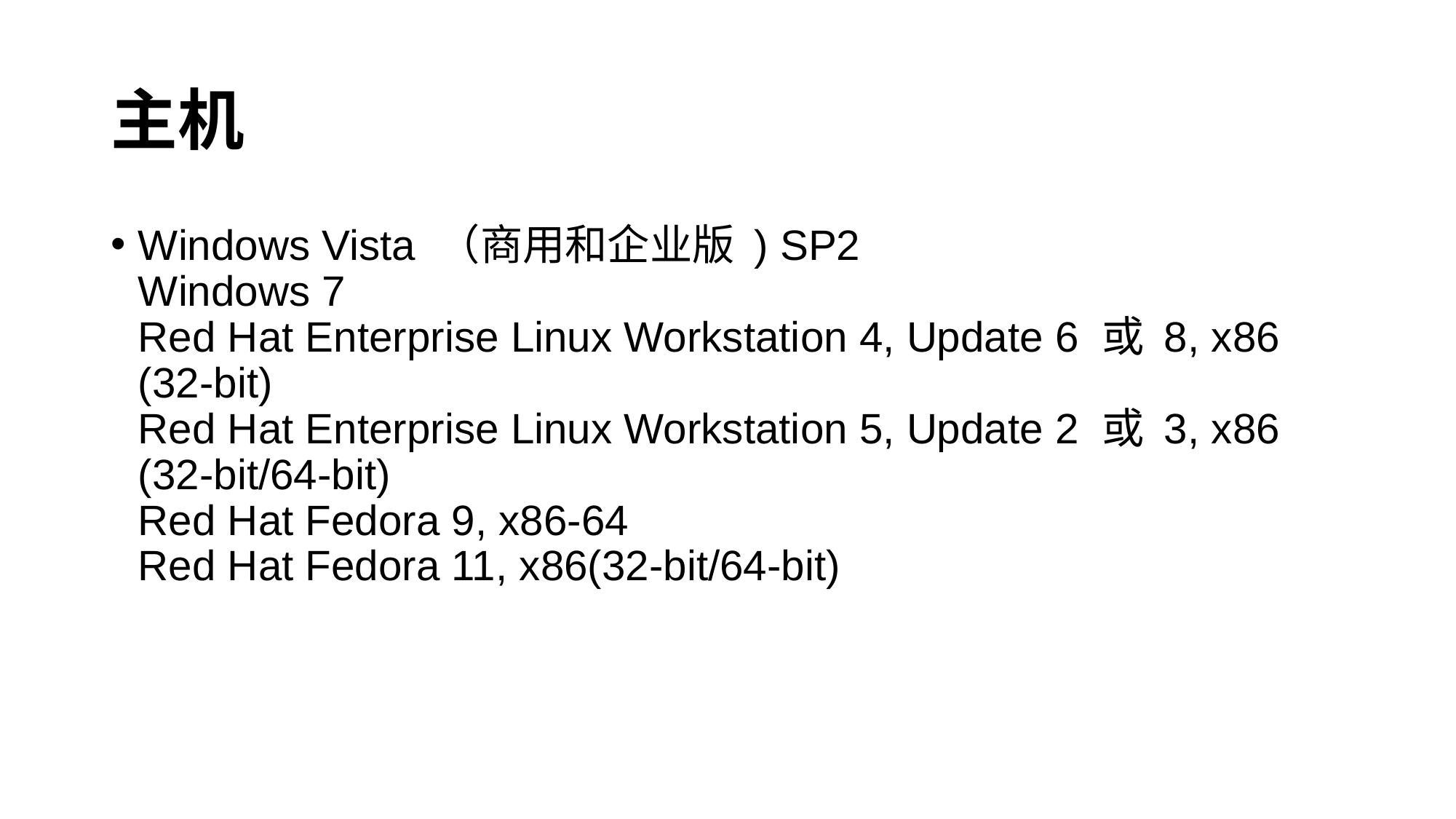

# 主机
Windows Vista （商用和企业版 ) SP2
Windows 7
Red Hat Enterprise Linux Workstation 4, Update 6 或 8, x86 (32-bit)
Red Hat Enterprise Linux Workstation 5, Update 2 或 3, x86 (32-bit/64-bit)
Red Hat Fedora 9, x86-64
Red Hat Fedora 11, x86(32-bit/64-bit)